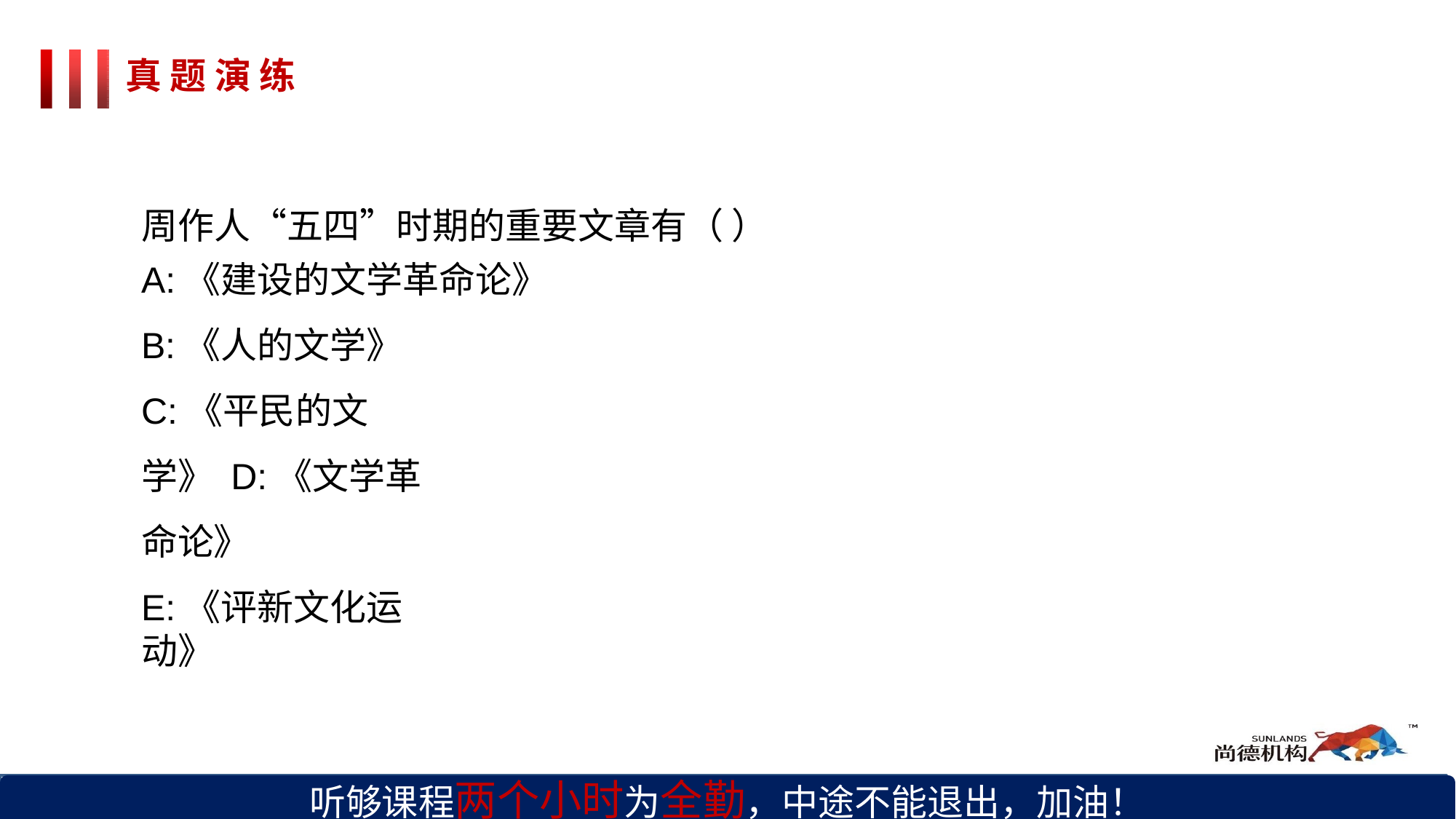

# 真 题 演 练
周作人“五四”时期的重要文章有（ ）
A:《建设的文学革命论》
B:《人的文学》 C:《平民的文学》 D:《文学革命论》
E:《评新文化运动》

听够课程两个小时为全勤，中途不能退出，加油！
73